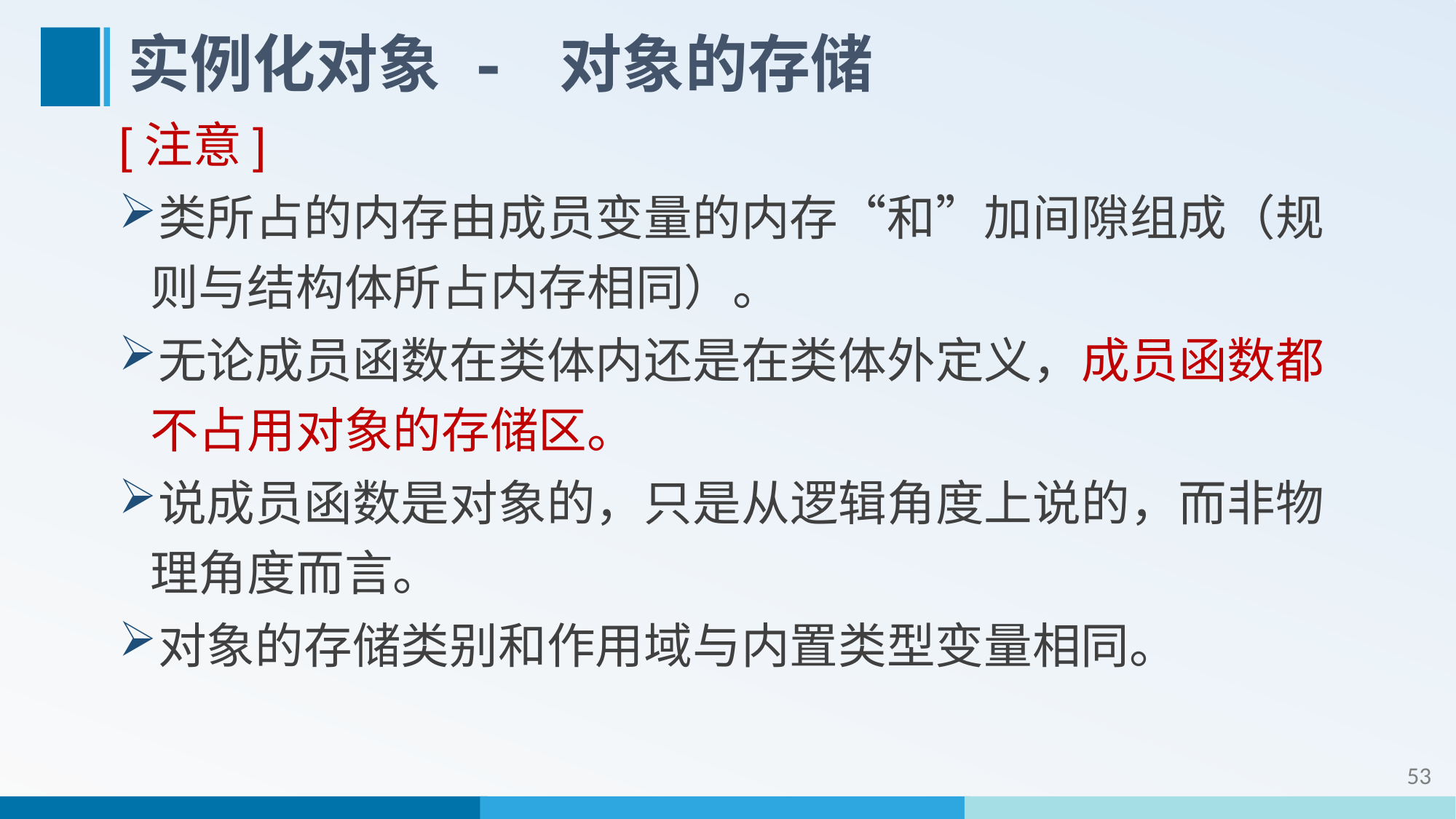

# 实例化对象 - 对象的存储
[注意]
类所占的内存由成员变量的内存“和”加间隙组成（规则与结构体所占内存相同）。
无论成员函数在类体内还是在类体外定义，成员函数都不占用对象的存储区。
说成员函数是对象的，只是从逻辑角度上说的，而非物理角度而言。
对象的存储类别和作用域与内置类型变量相同。